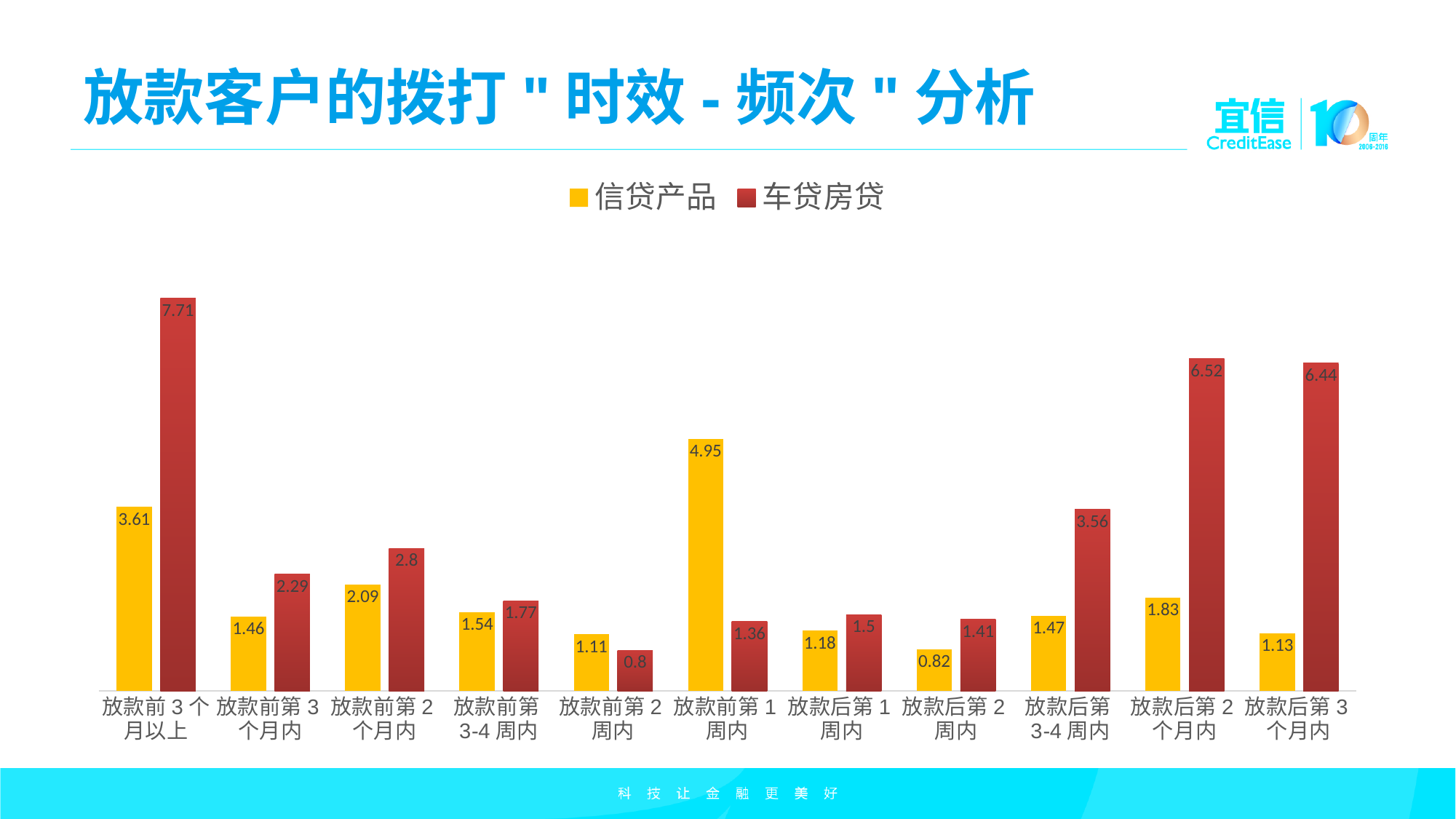

放款客户的拨打"时效-频次"分析

### Chart

| Category | 信贷产品 | 车贷房贷 |
|---|---|---|
| 放款前3个月以上 | 3.61 | 7.71 |
| 放款前第3个月内 | 1.46 | 2.29 |
| 放款前第2个月内 | 2.09 | 2.8 |
| 放款前第3-4周内 | 1.54 | 1.77 |
| 放款前第2周内 | 1.11 | 0.8 |
| 放款前第1周内 | 4.95 | 1.36 |
| 放款后第1周内 | 1.18 | 1.5 |
| 放款后第2周内 | 0.82 | 1.41 |
| 放款后第3-4周内 | 1.47 | 3.56 |
| 放款后第2个月内 | 1.83 | 6.52 |
| 放款后第3个月内 | 1.13 | 6.44 |